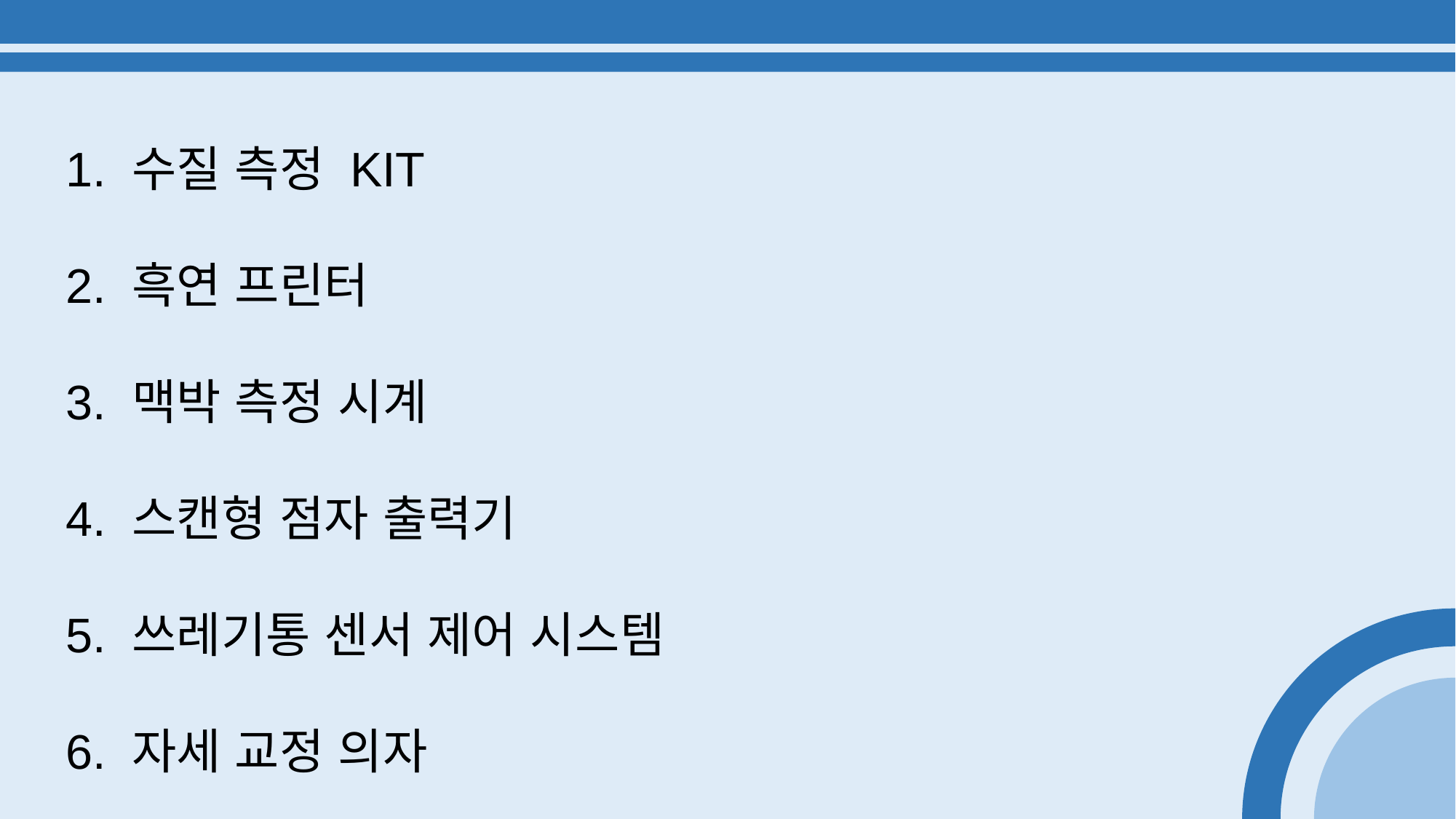

수질 측정 KIT
 흑연 프린터
 맥박 측정 시계
 스캔형 점자 출력기
 쓰레기통 센서 제어 시스템
 자세 교정 의자